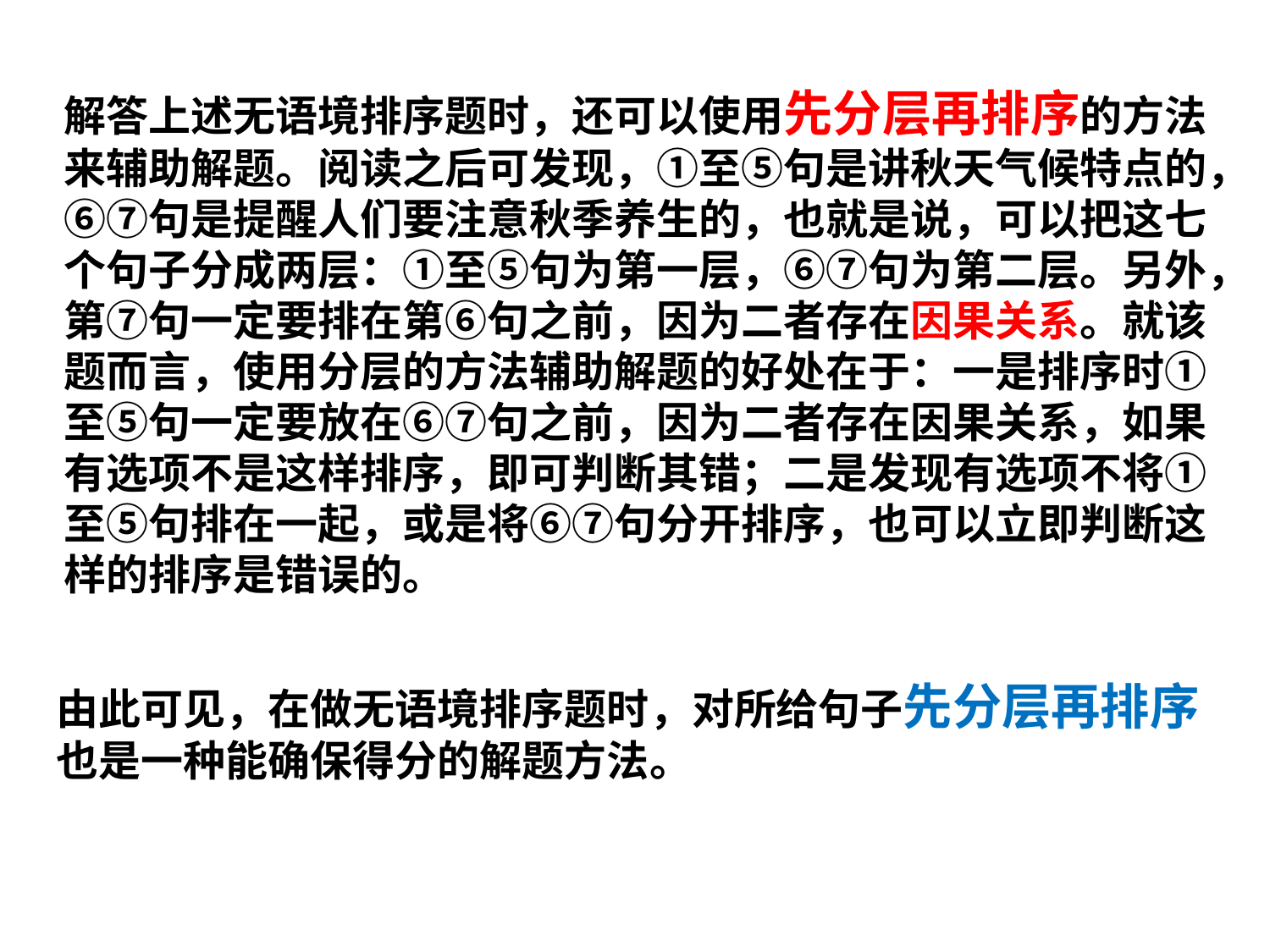

解答上述无语境排序题时，还可以使用先分层再排序的方法来辅助解题。阅读之后可发现，①至⑤句是讲秋天气候特点的，⑥⑦句是提醒人们要注意秋季养生的，也就是说，可以把这七个句子分成两层：①至⑤句为第一层，⑥⑦句为第二层。另外，第⑦句一定要排在第⑥句之前，因为二者存在因果关系。就该题而言，使用分层的方法辅助解题的好处在于：一是排序时①至⑤句一定要放在⑥⑦句之前，因为二者存在因果关系，如果有选项不是这样排序，即可判断其错；二是发现有选项不将①至⑤句排在一起，或是将⑥⑦句分开排序，也可以立即判断这样的排序是错误的。
由此可见，在做无语境排序题时，对所给句子先分层再排序也是一种能确保得分的解题方法。